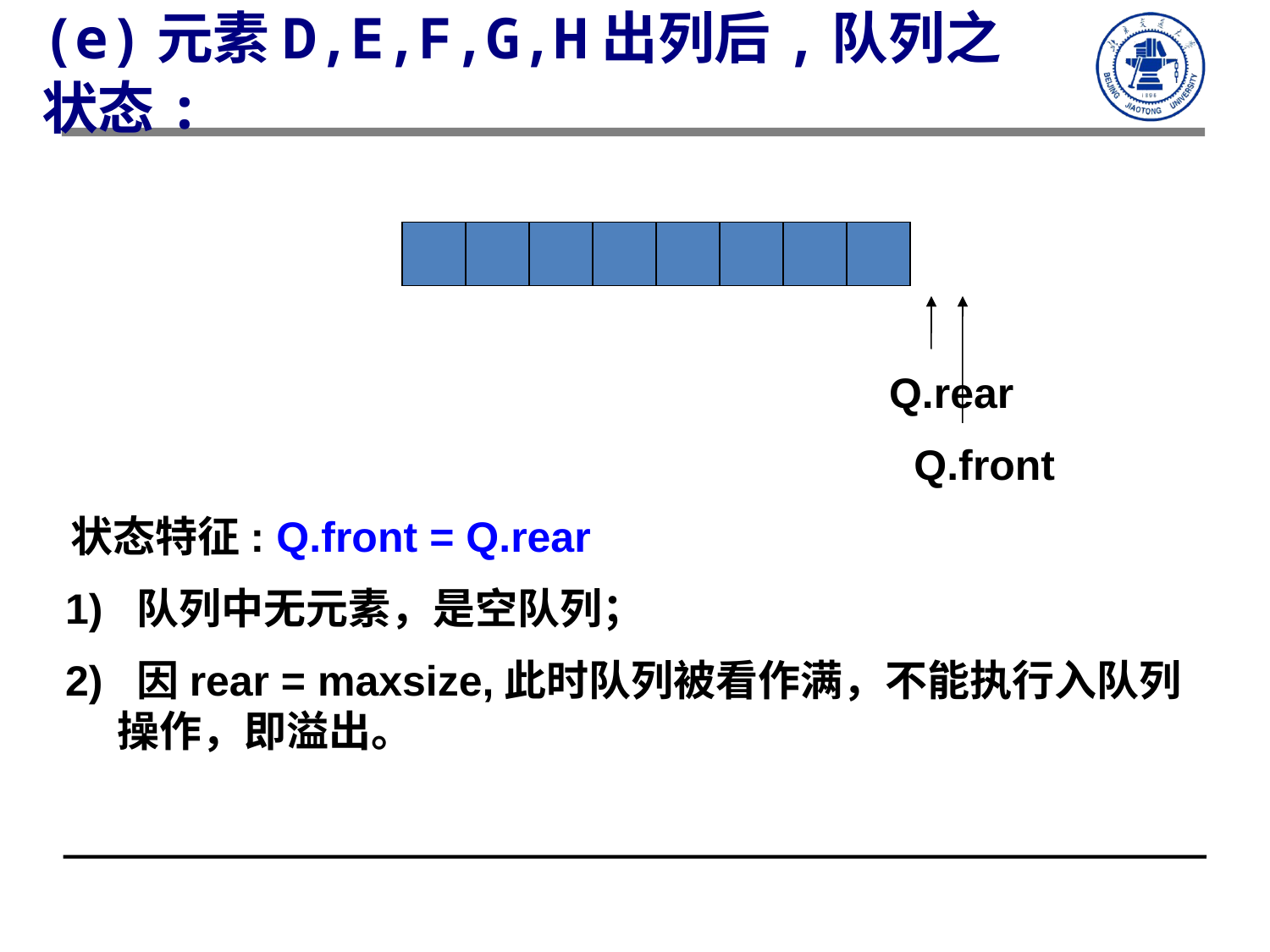

(e)元素D,E,F,G,H出列后,队列之状态:

# Q.rear
Q.front
  状态特征: Q.front = Q.rear
  1)  队列中无元素，是空队列；
  2)  因rear = maxsize,此时队列被看作满，不能执行入队列操作，即溢出。